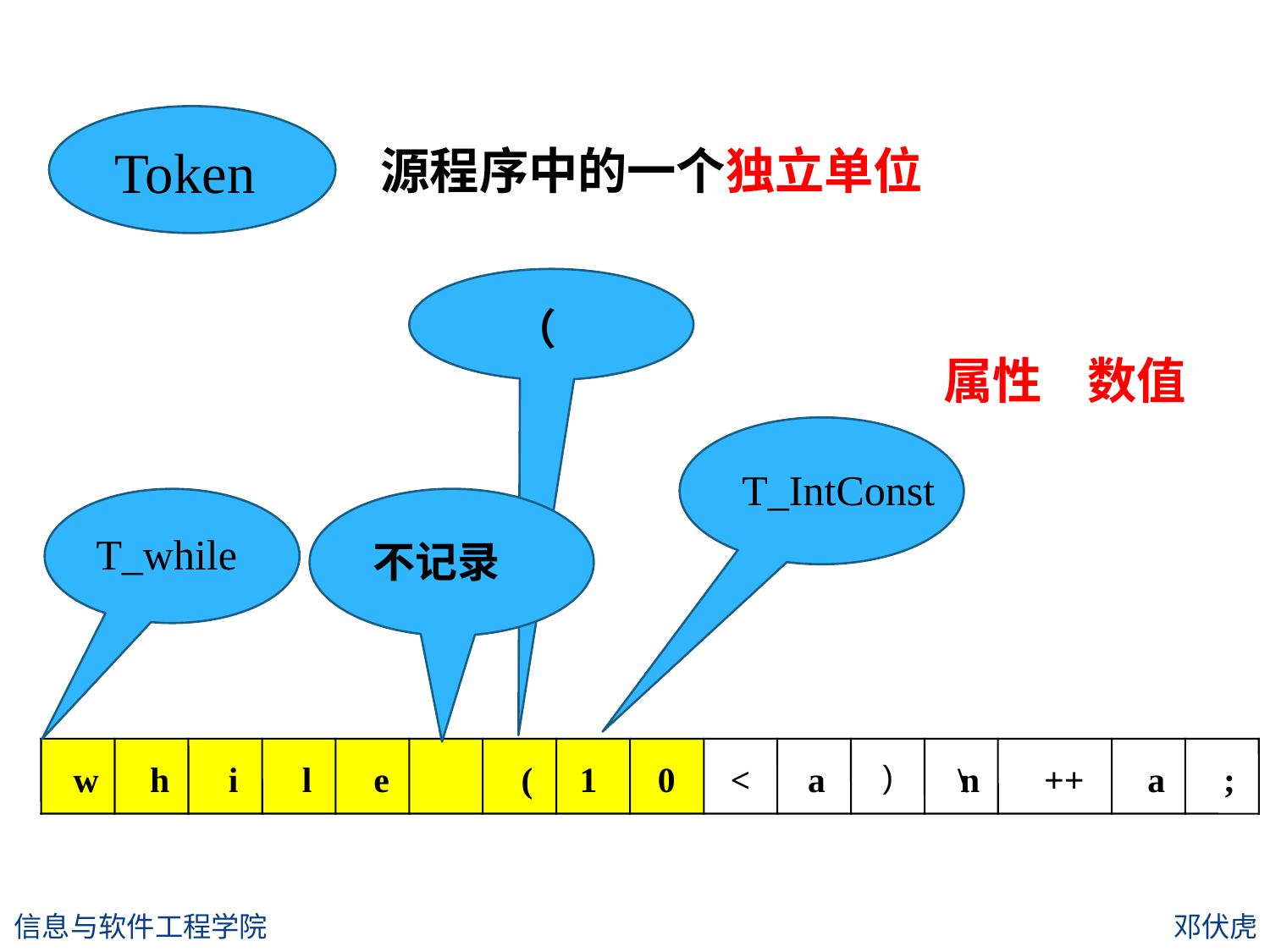

Token
源程序中的一个独立单位

（
属性    数值

T_IntConst

T_while

不记录

w
h
i
l
e
(
1
0
<
a
)
\
n
++
a
;

9
信息与软件工程学院
邓伏虎